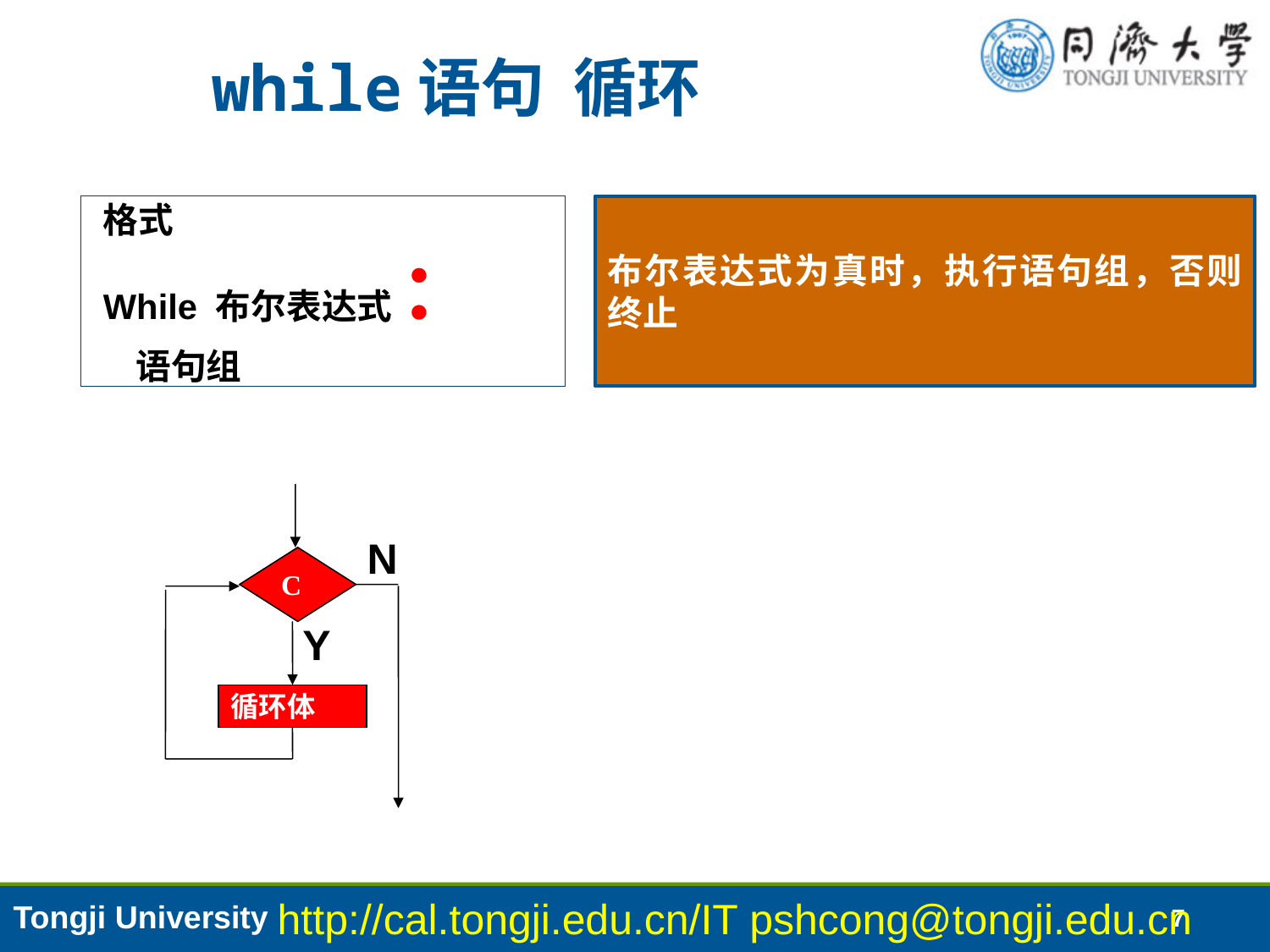

while语句  循环
格式
While 布尔表达式 ：
   语句组
布尔表达式为真时，执行语句组，否则终止

N
C

循环体

Y